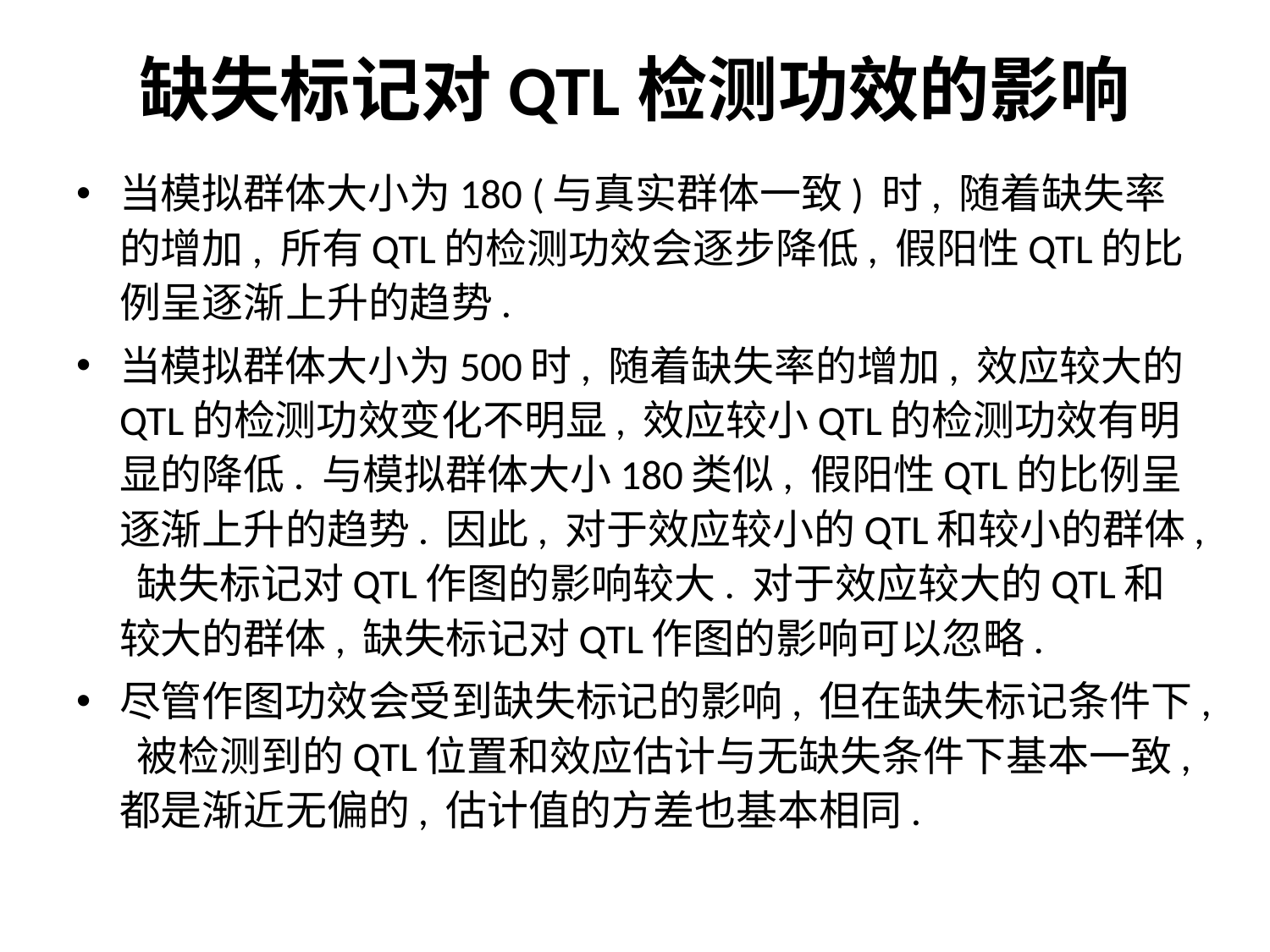

# 缺失标记对QTL检测功效的影响
当模拟群体大小为180 (与真实群体一致) 时, 随着缺失率的增加, 所有QTL的检测功效会逐步降低, 假阳性QTL的比例呈逐渐上升的趋势.
当模拟群体大小为500时, 随着缺失率的增加, 效应较大的QTL的检测功效变化不明显, 效应较小QTL的检测功效有明显的降低. 与模拟群体大小180类似, 假阳性QTL的比例呈逐渐上升的趋势. 因此, 对于效应较小的QTL和较小的群体, 缺失标记对QTL作图的影响较大. 对于效应较大的QTL和较大的群体, 缺失标记对QTL作图的影响可以忽略.
尽管作图功效会受到缺失标记的影响, 但在缺失标记条件下, 被检测到的QTL位置和效应估计与无缺失条件下基本一致, 都是渐近无偏的, 估计值的方差也基本相同.